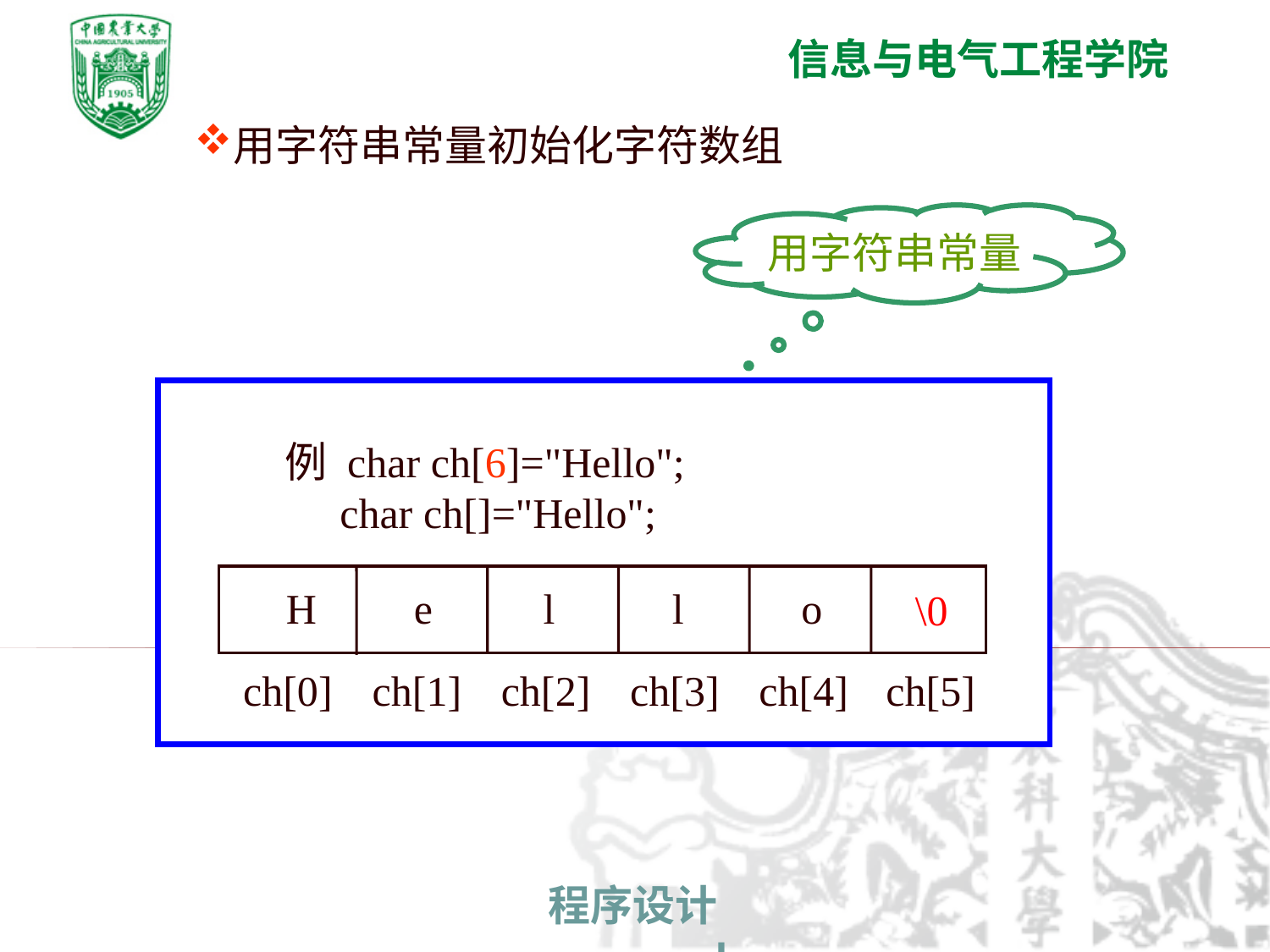

用字符串常量初始化字符数组
用字符串常量

           例 char ch[6]="Hello";
                char ch[]="Hello";

H
e
l
l
o
\0
ch[0]
ch[1]
ch[2]
ch[3]
ch[4]
ch[5]